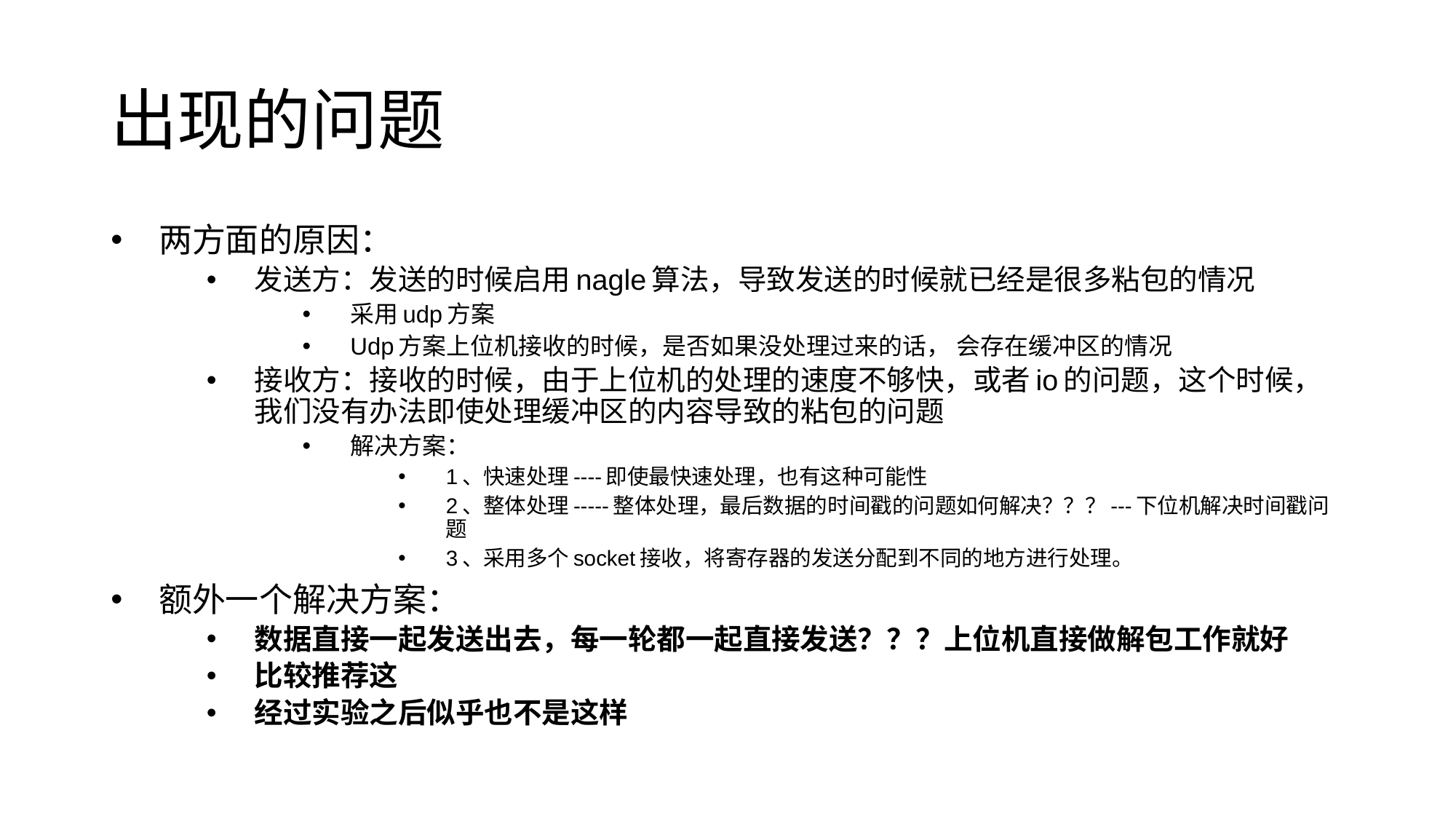

出现的问题
两方面的原因：
发送方：发送的时候启用nagle算法，导致发送的时候就已经是很多粘包的情况
采用udp方案
Udp方案上位机接收的时候，是否如果没处理过来的话， 会存在缓冲区的情况
接收方：接收的时候，由于上位机的处理的速度不够快，或者io的问题，这个时候，我们没有办法即使处理缓冲区的内容导致的粘包的问题
解决方案：
1、快速处理----即使最快速处理，也有这种可能性
2、整体处理-----整体处理，最后数据的时间戳的问题如何解决？？？---下位机解决时间戳问题
3、采用多个socket接收，将寄存器的发送分配到不同的地方进行处理。
额外一个解决方案：
数据直接一起发送出去，每一轮都一起直接发送？？？上位机直接做解包工作就好
比较推荐这
经过实验之后似乎也不是这样